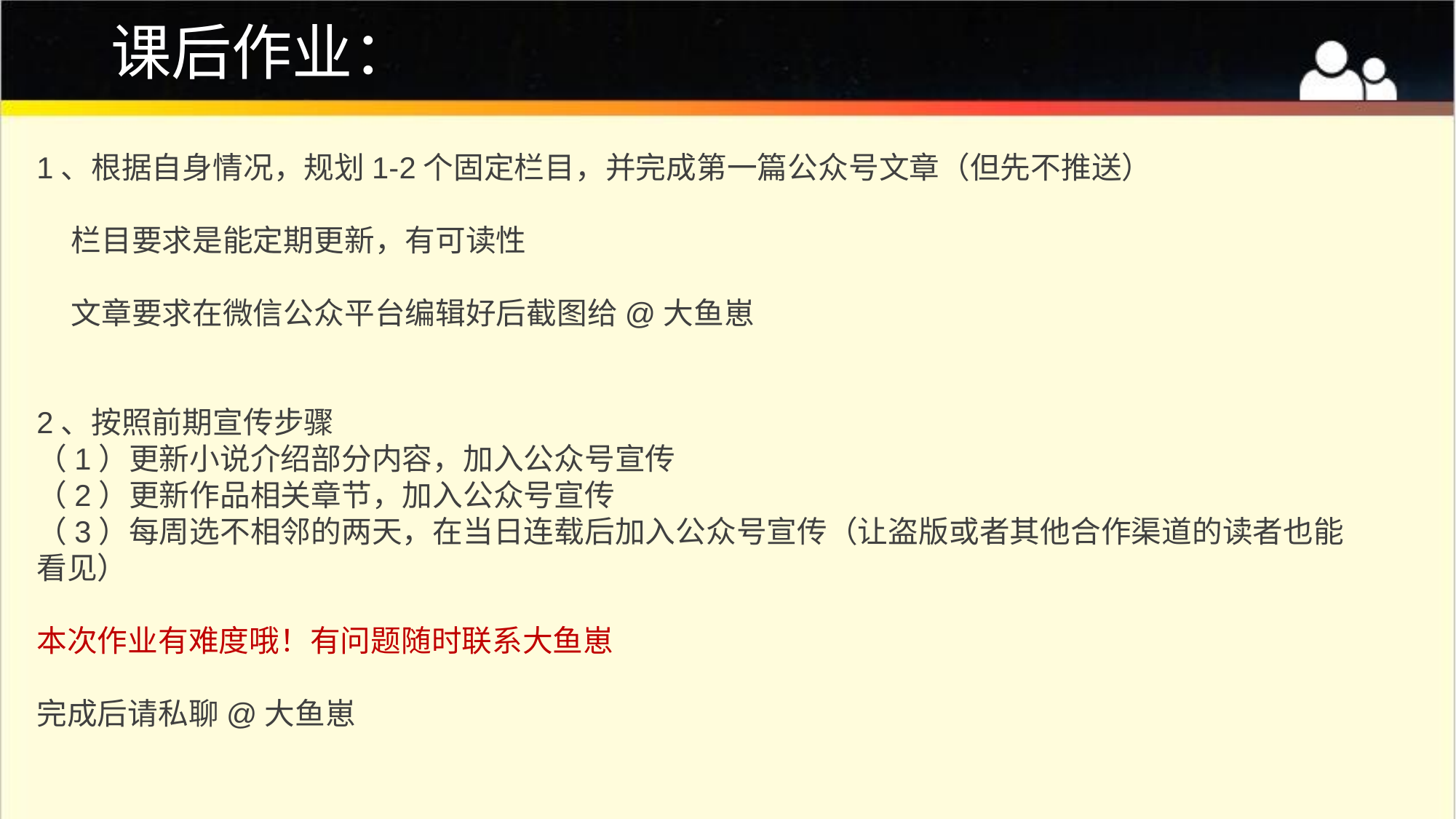

# 课后作业：
1、根据自身情况，规划1-2个固定栏目，并完成第一篇公众号文章（但先不推送）

    栏目要求是能定期更新，有可读性

    文章要求在微信公众平台编辑好后截图给@大鱼崽

2、按照前期宣传步骤
（1）更新小说介绍部分内容，加入公众号宣传
（2）更新作品相关章节，加入公众号宣传
（3）每周选不相邻的两天，在当日连载后加入公众号宣传（让盗版或者其他合作渠道的读者也能看见）

本次作业有难度哦！有问题随时联系大鱼崽

完成后请私聊@大鱼崽